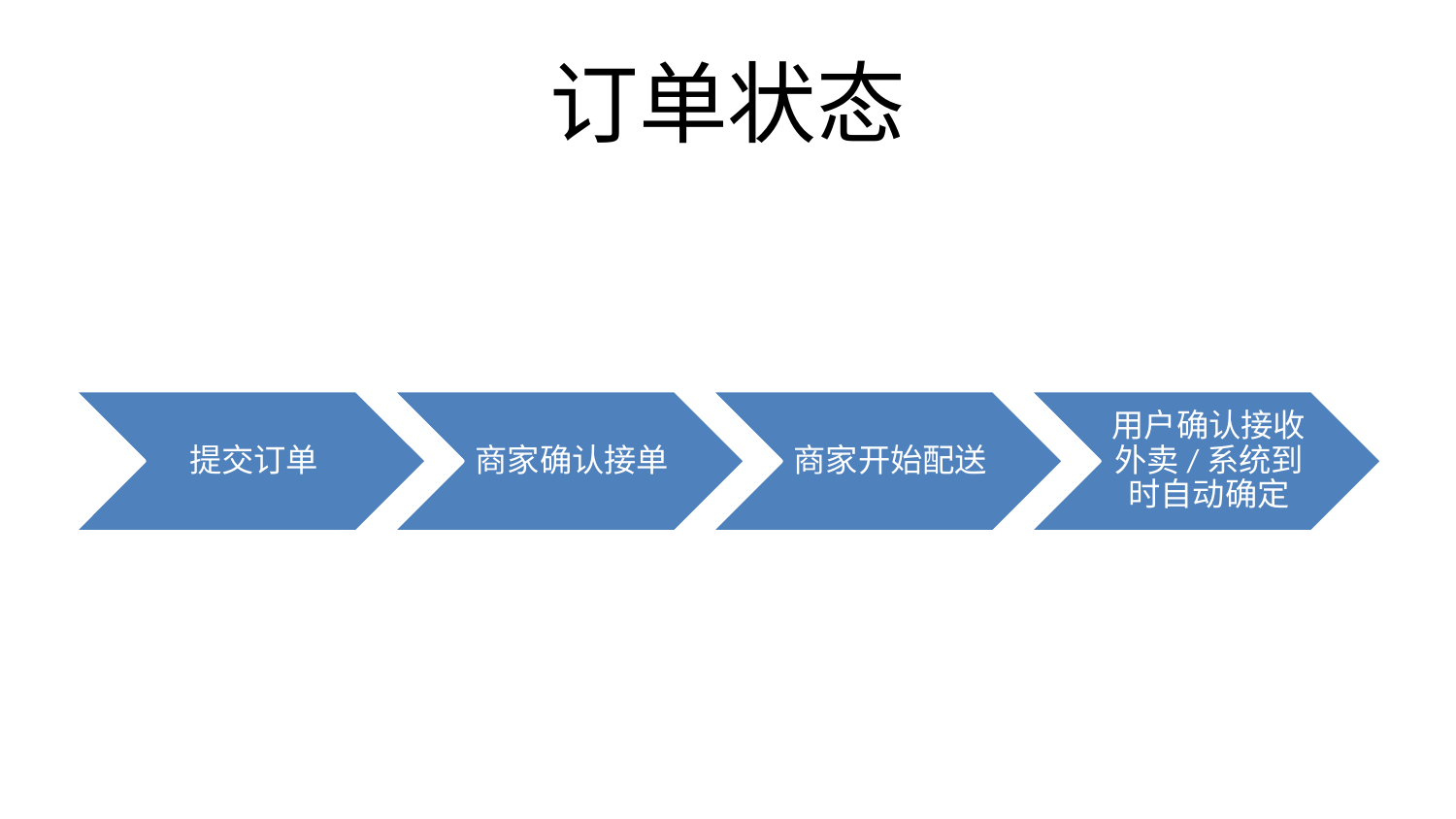

# 订单状态
提交订单
商家确认接单
商家开始配送
用户确认接收外卖/系统到时自动确定